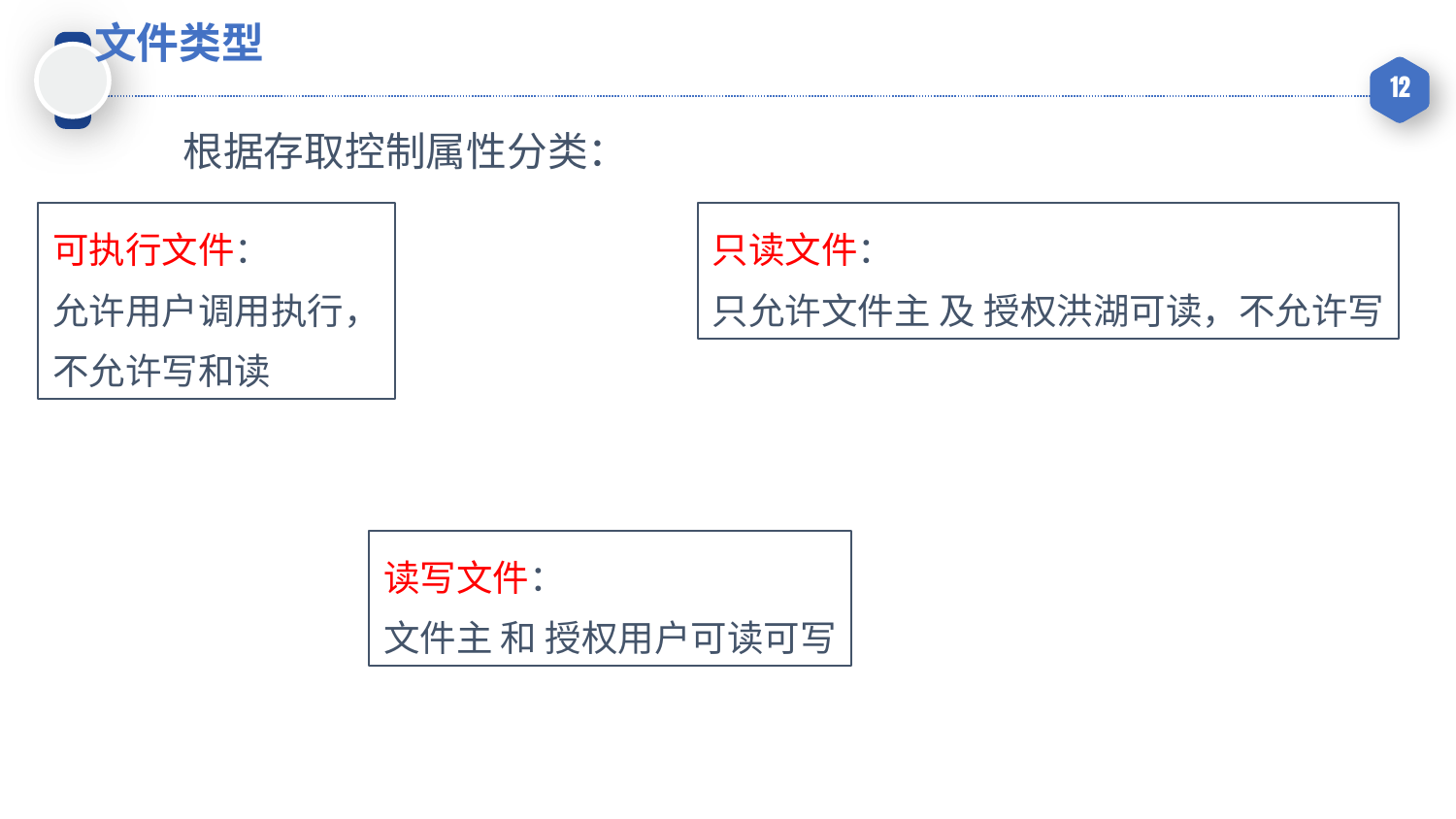

文件类型
根据存取控制属性分类：
可执行文件：
允许用户调用执行，
不允许写和读
只读文件：
只允许文件主 及 授权洪湖可读，不允许写
读写文件：
文件主 和 授权用户可读可写